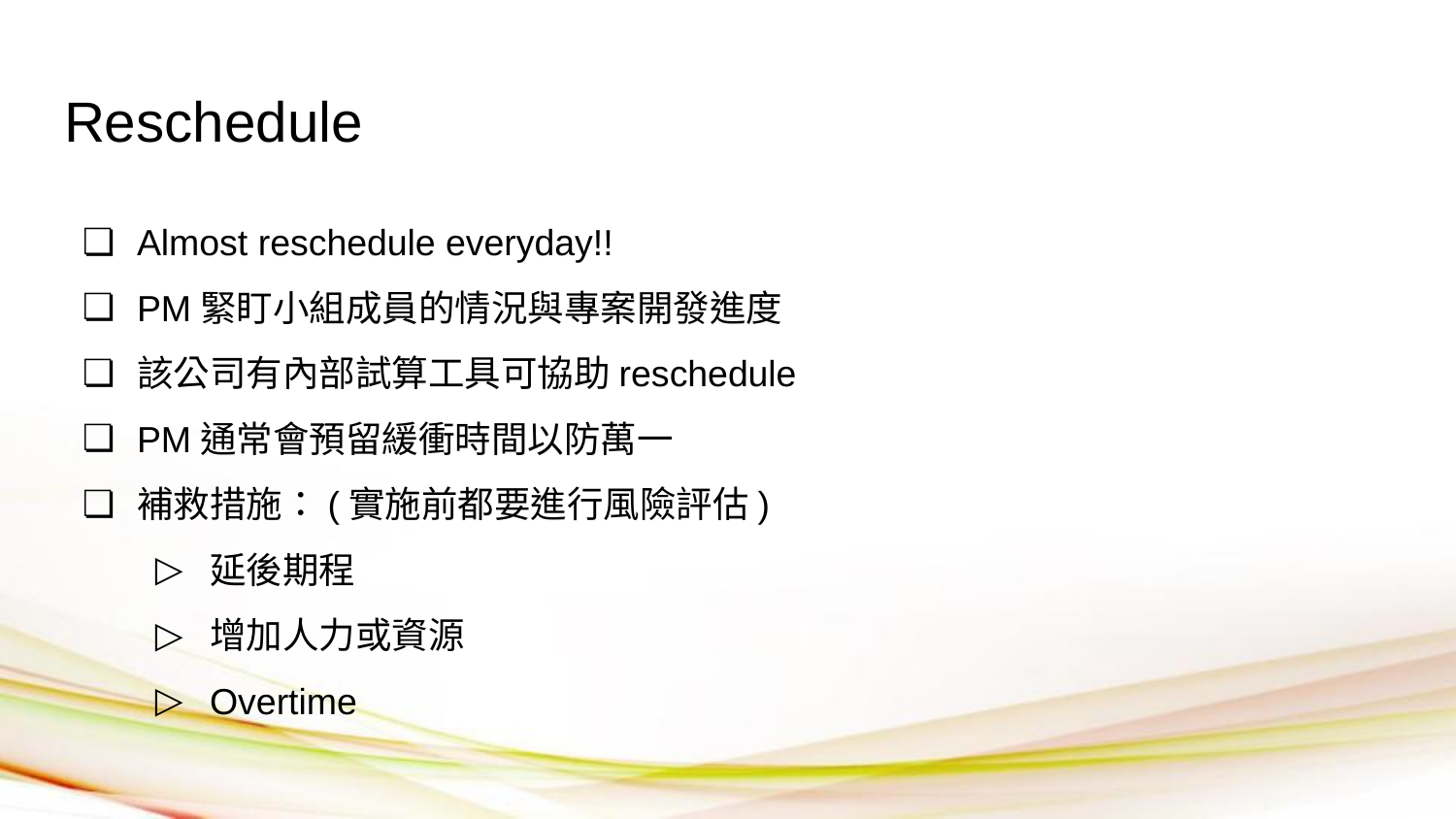

# Reschedule
Almost reschedule everyday!!
PM緊盯小組成員的情況與專案開發進度
該公司有內部試算工具可協助reschedule
PM通常會預留緩衝時間以防萬一
補救措施：(實施前都要進行風險評估)
延後期程
增加人力或資源
Overtime